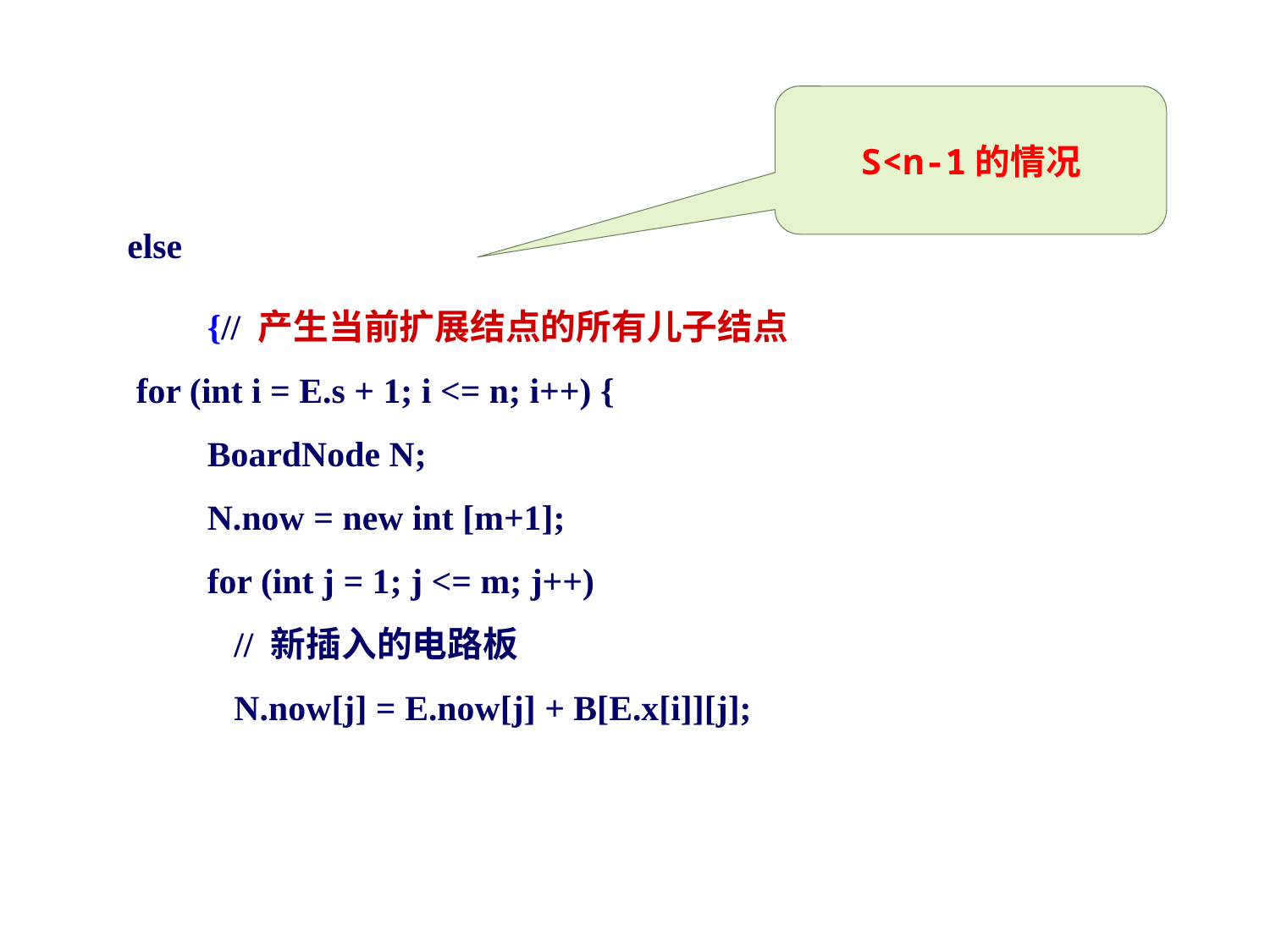

S<n-1的情况
else
         {// 产生当前扩展结点的所有儿子结点
 for (int i = E.s + 1; i <= n; i++) {
         BoardNode N;
         N.now = new int [m+1];
         for (int j = 1; j <= m; j++)
            // 新插入的电路板
            N.now[j] = E.now[j] + B[E.x[i]][j];